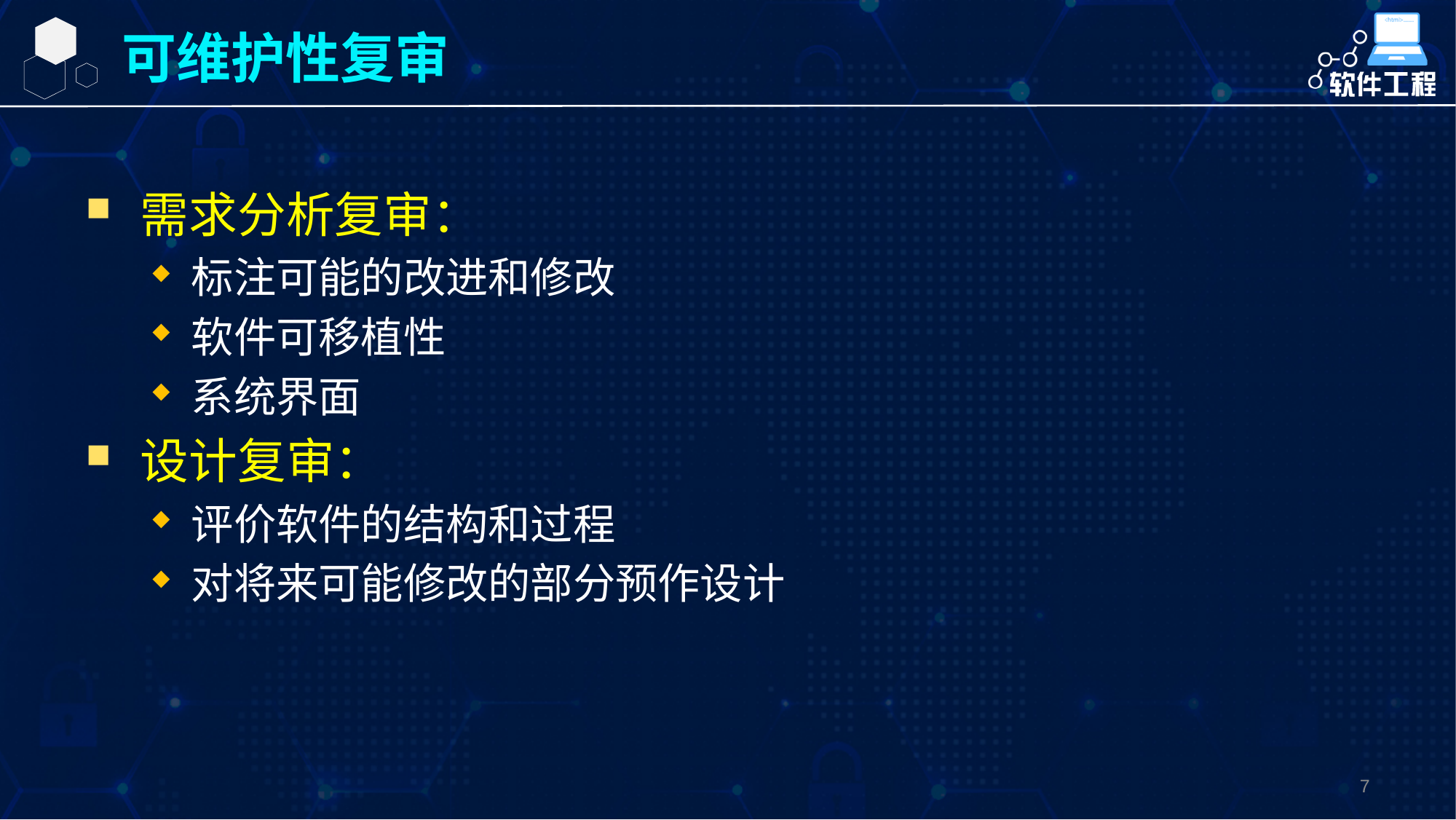

可维护性复审
需求分析复审：
标注可能的改进和修改
软件可移植性
系统界面
设计复审：
评价软件的结构和过程
对将来可能修改的部分预作设计

7